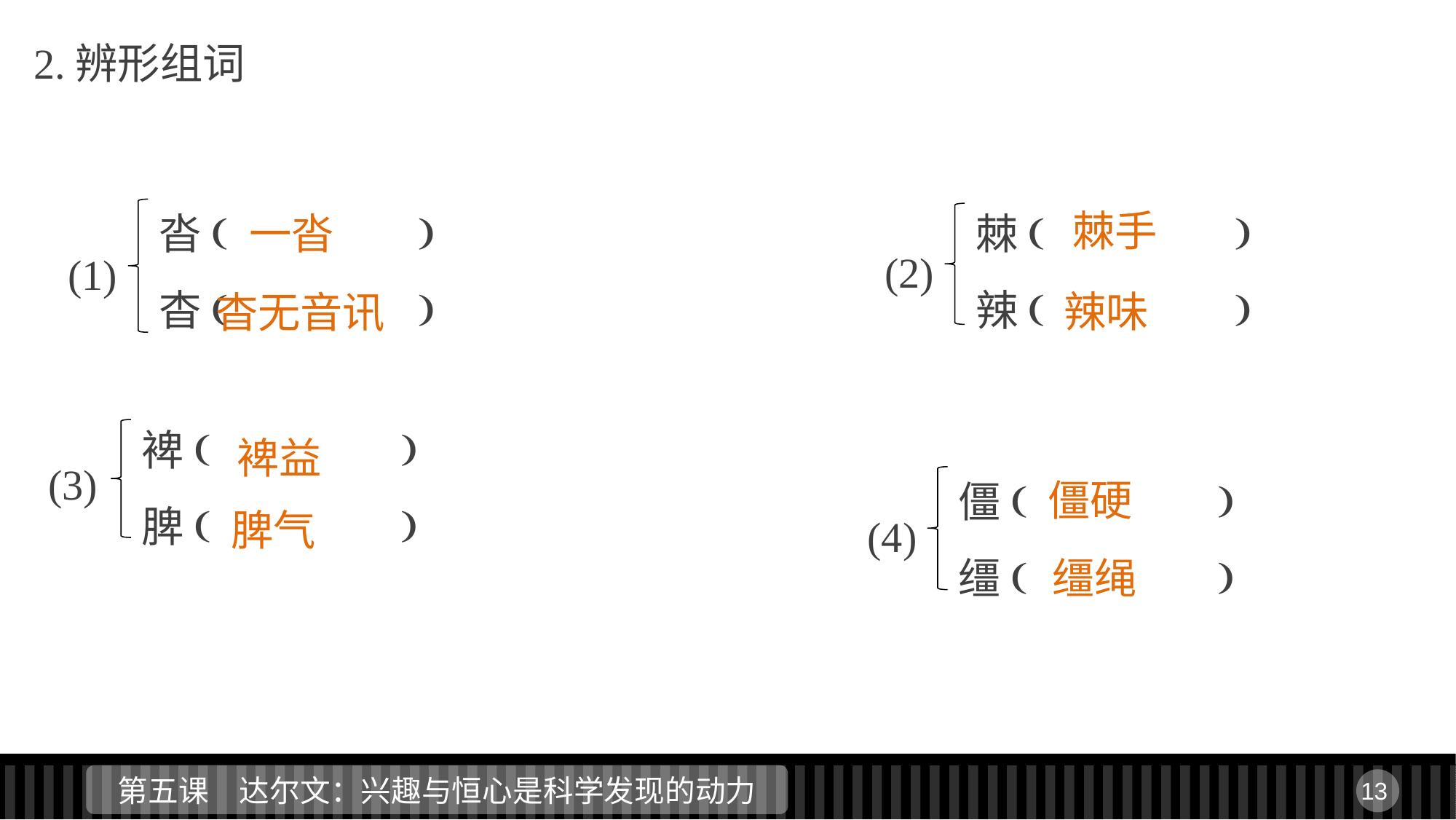

2.辨形组词
棘手
一沓
沓(　　　　)
杳(　　　　)
棘(　　　　)
辣(　　　　)

(2)
(1)
辣味
杳无音讯
裨(　　　　)
脾(　　　　)
裨益

(3)
僵硬
僵(　　　　)
缰(　　　　)

脾气
(4)
缰绳